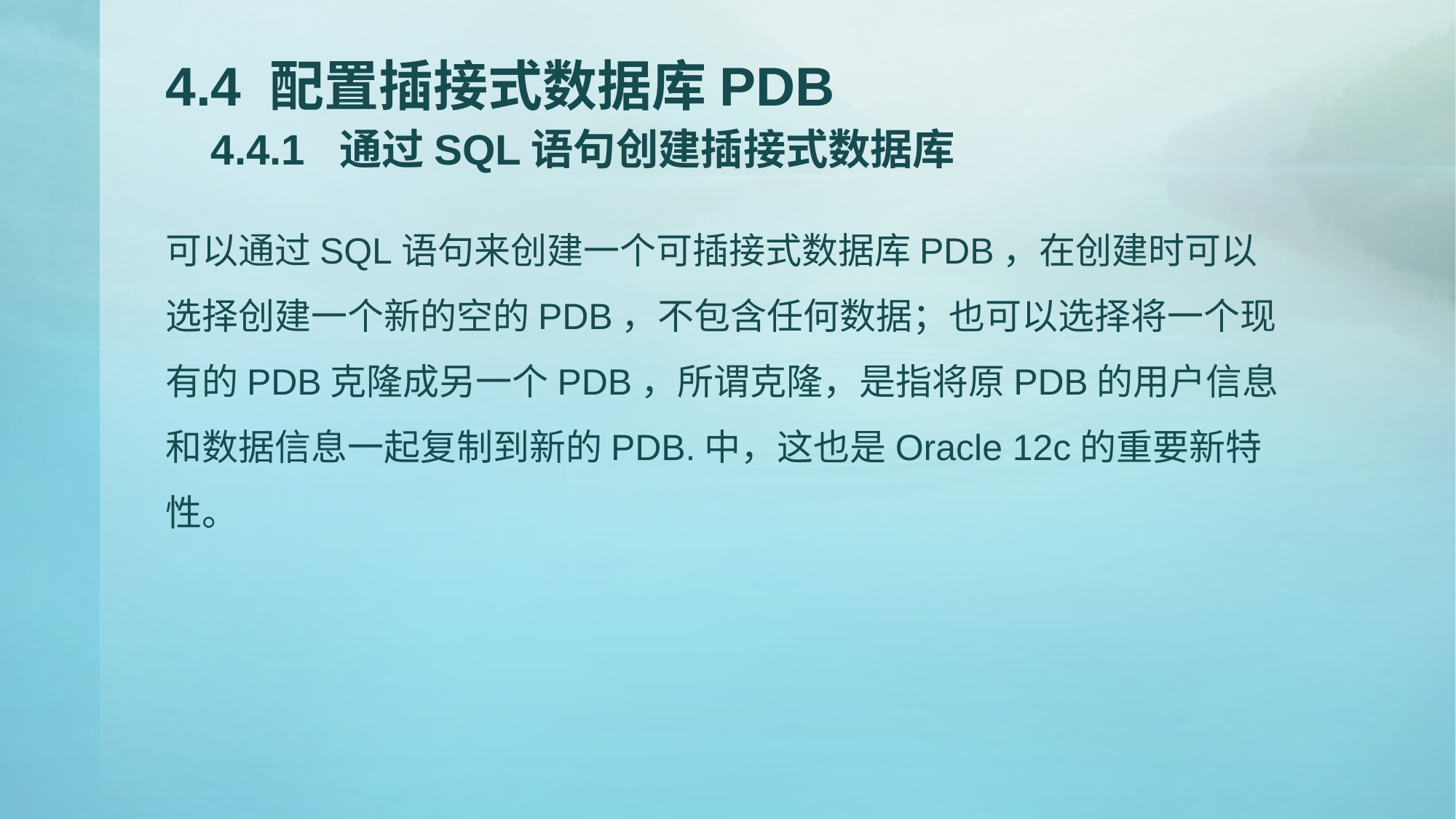

# 4.4 配置插接式数据库PDB 4.4.1  通过SQL语句创建插接式数据库
可以通过SQL语句来创建一个可插接式数据库PDB，在创建时可以选择创建一个新的空的PDB，不包含任何数据；也可以选择将一个现有的PDB克隆成另一个PDB，所谓克隆，是指将原PDB的用户信息和数据信息一起复制到新的PDB.中，这也是Oracle 12c的重要新特性。